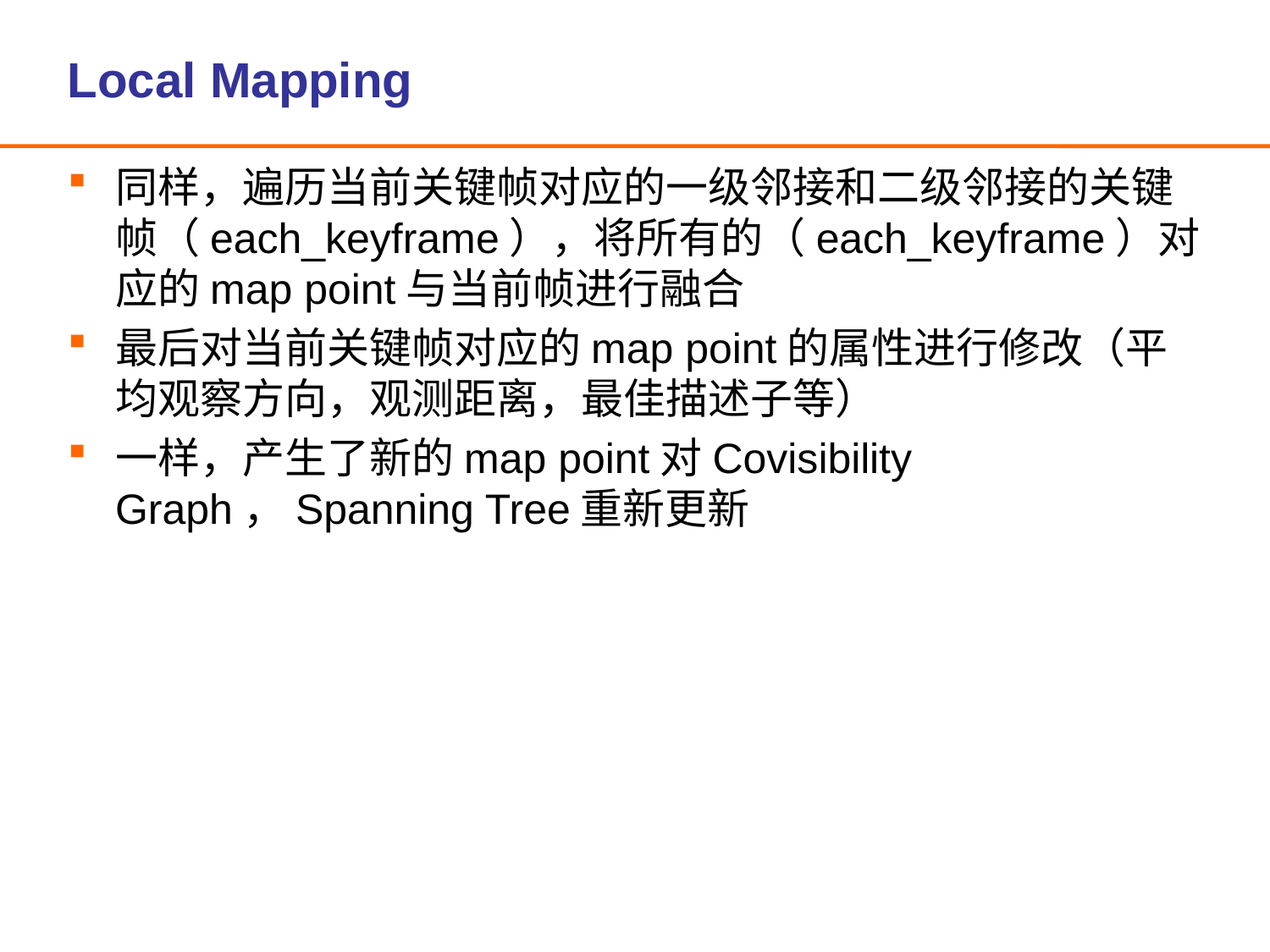

# Local Mapping
同样，遍历当前关键帧对应的一级邻接和二级邻接的关键帧（each_keyframe），将所有的（each_keyframe）对应的map point与当前帧进行融合
最后对当前关键帧对应的map point的属性进行修改（平均观察方向，观测距离，最佳描述子等）
一样，产生了新的map point对Covisibility Graph，Spanning Tree重新更新